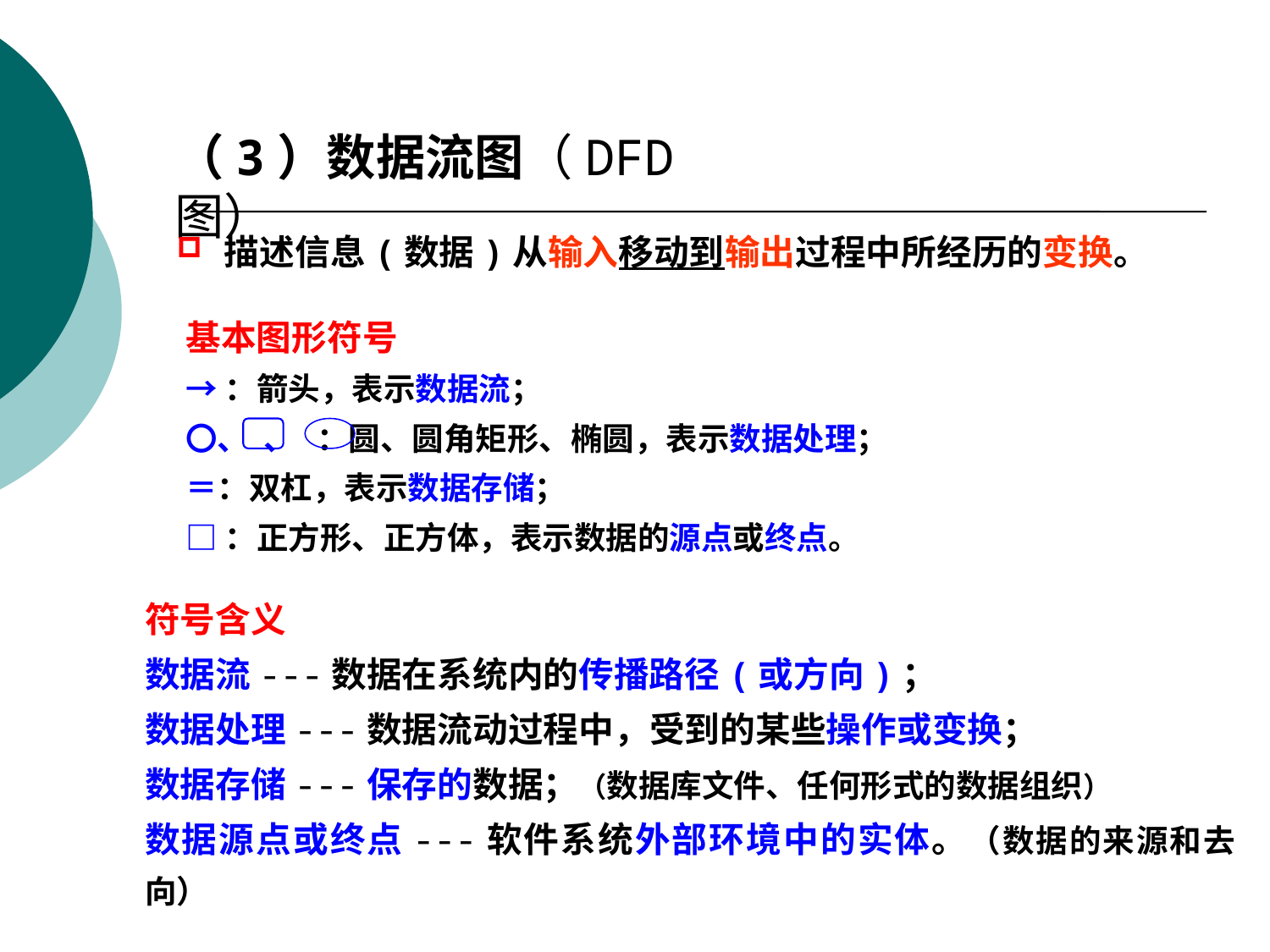

（3）数据流图（DFD图）
描述信息(数据)从输入移动到输出过程中所经历的变换。
基本图形符号
→：箭头，表示数据流；
〇、  、   ：圆、圆角矩形、椭圆，表示数据处理；
＝：双杠，表示数据存储；
□：正方形、正方体，表示数据的源点或终点。

符号含义
数据流---数据在系统内的传播路径(或方向)；
数据处理---数据流动过程中，受到的某些操作或变换；
数据存储---保存的数据；（数据库文件、任何形式的数据组织）
数据源点或终点---软件系统外部环境中的实体。（数据的来源和去向）